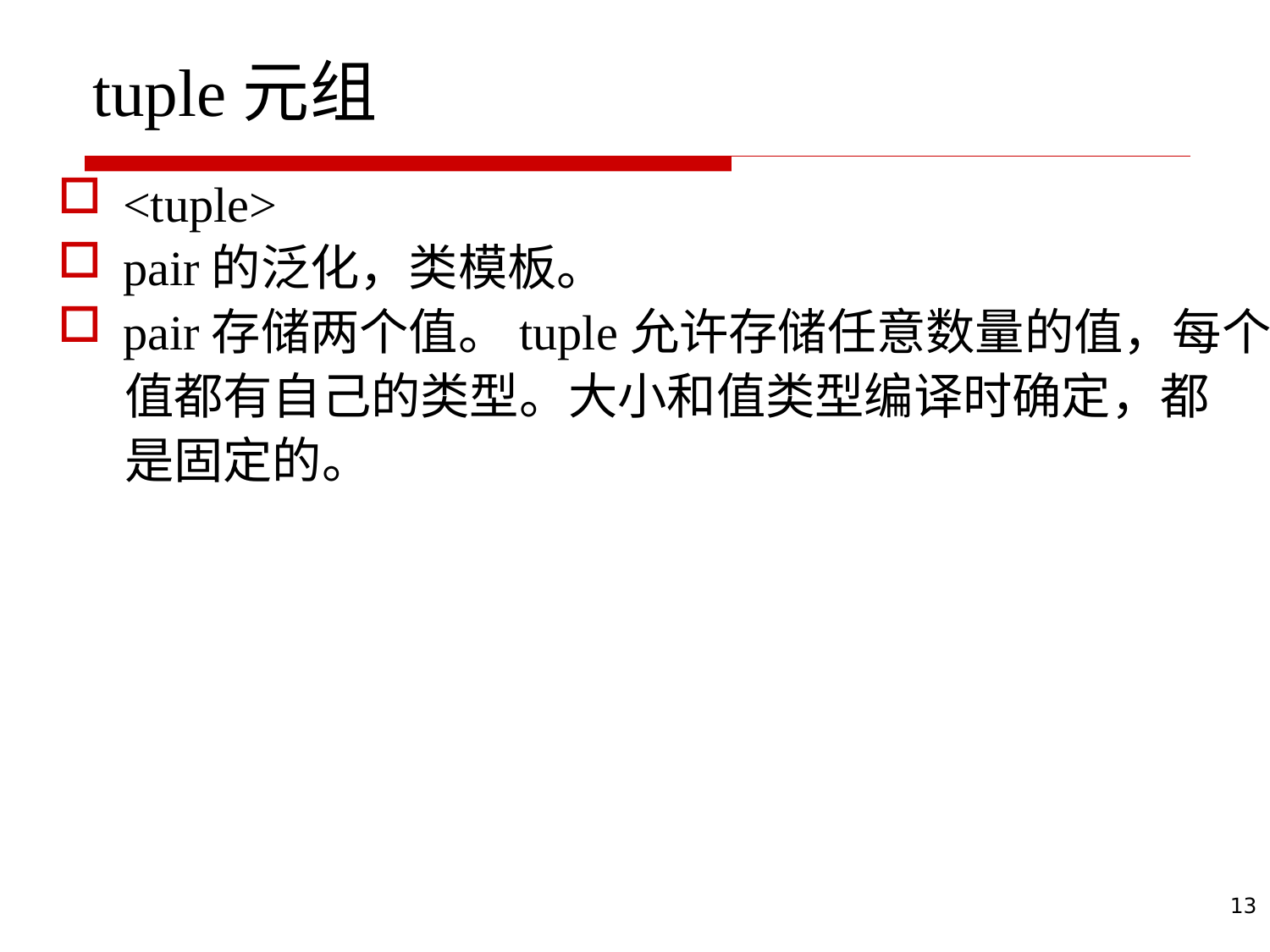

# tuple元组
<tuple>
pair的泛化，类模板。
pair存储两个值。tuple允许存储任意数量的值，每个
     值都有自己的类型。大小和值类型编译时确定，都
     是固定的。

13